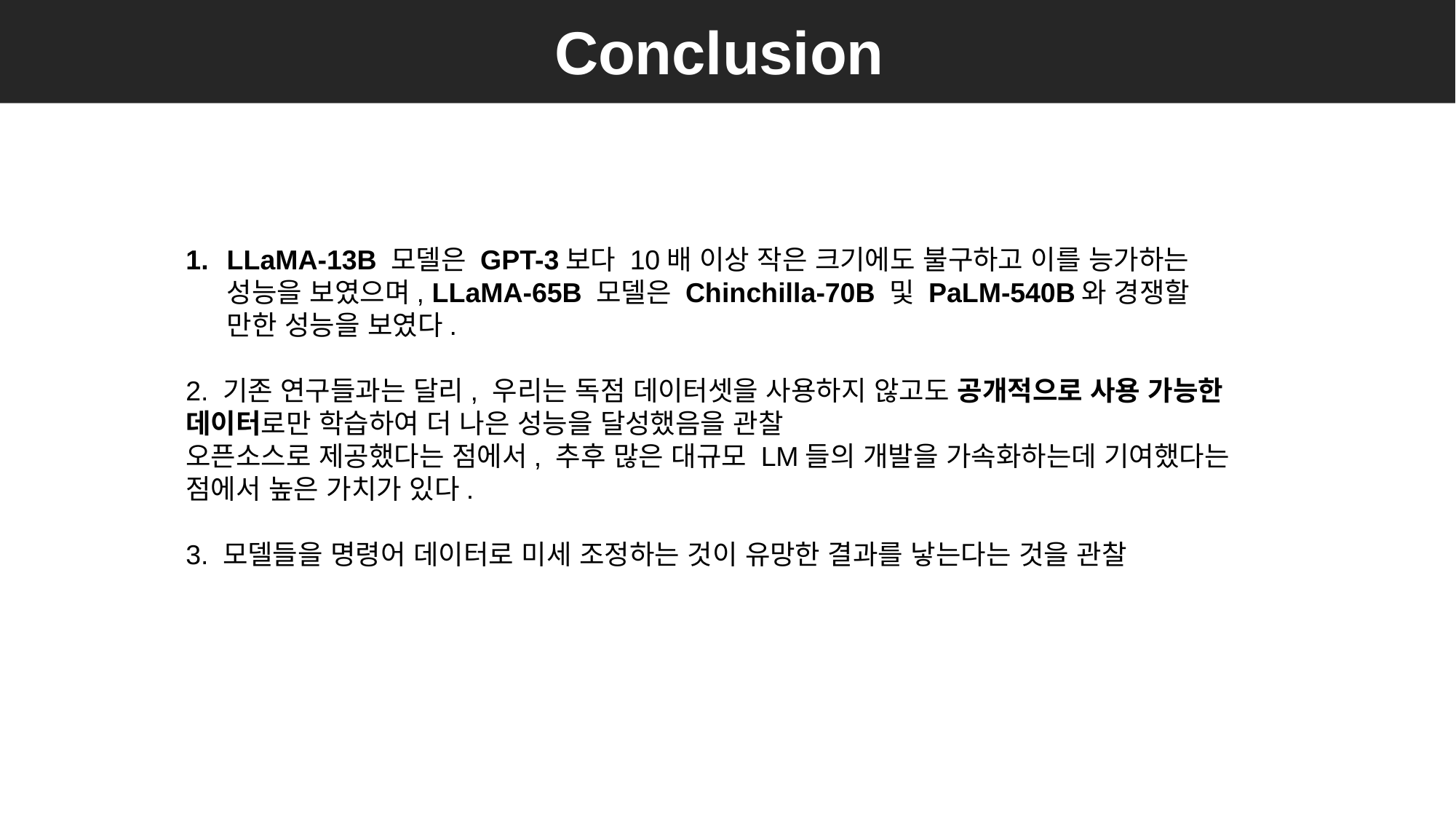

Conclusion

LLaMA-13B 모델은 GPT-3보다 10배 이상 작은 크기에도 불구하고 이를 능가하는 성능을 보였으며, LLaMA-65B 모델은 Chinchilla-70B 및 PaLM-540B와 경쟁할 만한 성능을 보였다.

2. 기존 연구들과는 달리, 우리는 독점 데이터셋을 사용하지 않고도 공개적으로 사용 가능한 데이터로만 학습하여 더 나은 성능을 달성했음을 관찰
오픈소스로 제공했다는 점에서, 추후 많은 대규모 LM들의 개발을 가속화하는데 기여했다는 점에서 높은 가치가 있다.

3. 모델들을 명령어 데이터로 미세 조정하는 것이 유망한 결과를 낳는다는 것을 관찰